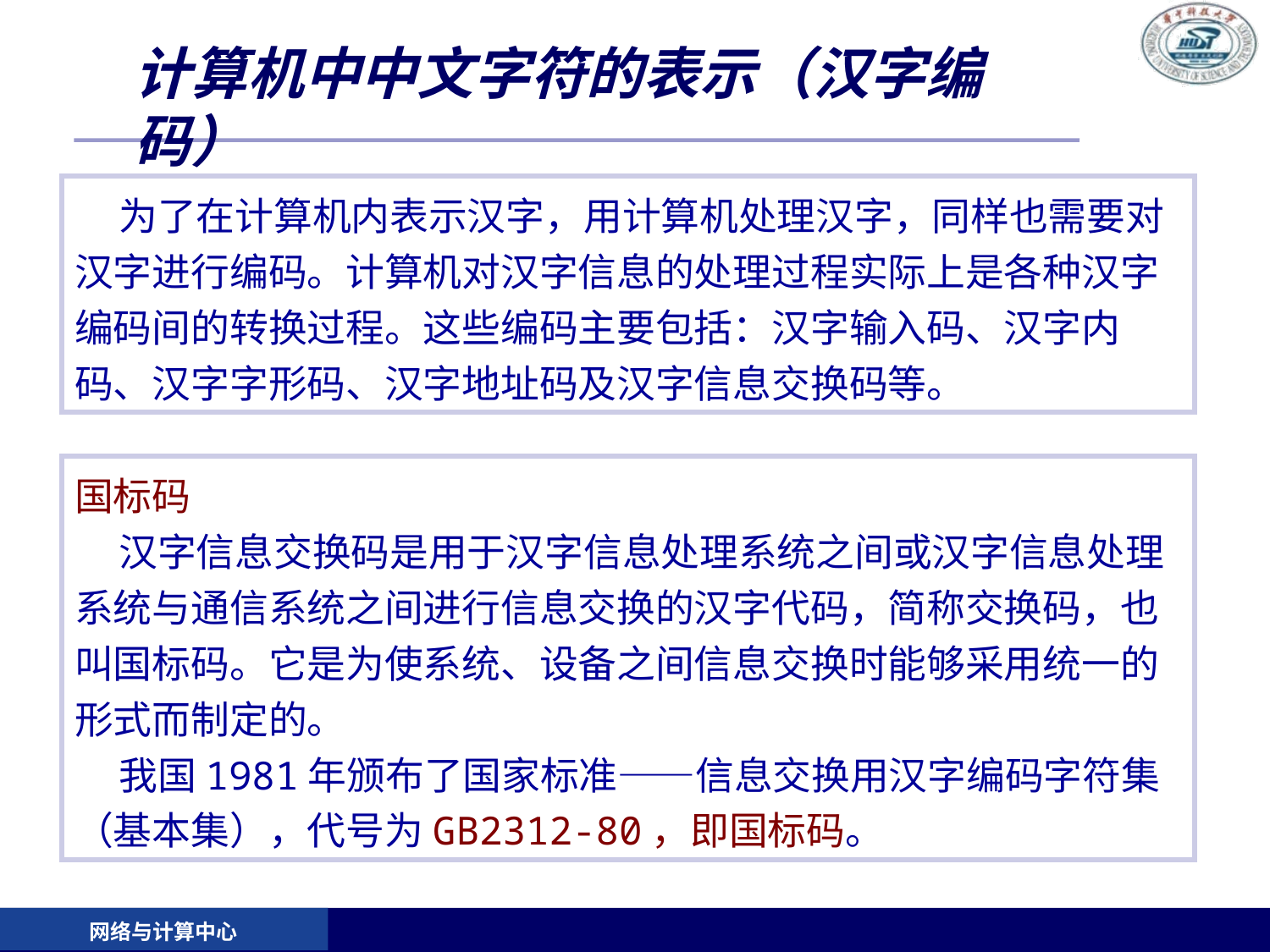

# 计算机中中文字符的表示（汉字编码）
    为了在计算机内表示汉字，用计算机处理汉字，同样也需要对汉字进行编码。计算机对汉字信息的处理过程实际上是各种汉字编码间的转换过程。这些编码主要包括：汉字输入码、汉字内码、汉字字形码、汉字地址码及汉字信息交换码等。
国标码
    汉字信息交换码是用于汉字信息处理系统之间或汉字信息处理系统与通信系统之间进行信息交换的汉字代码，简称交换码，也叫国标码。它是为使系统、设备之间信息交换时能够采用统一的形式而制定的。
    我国1981年颁布了国家标准——信息交换用汉字编码字符集（基本集），代号为GB2312-80，即国标码。
网络与计算中心